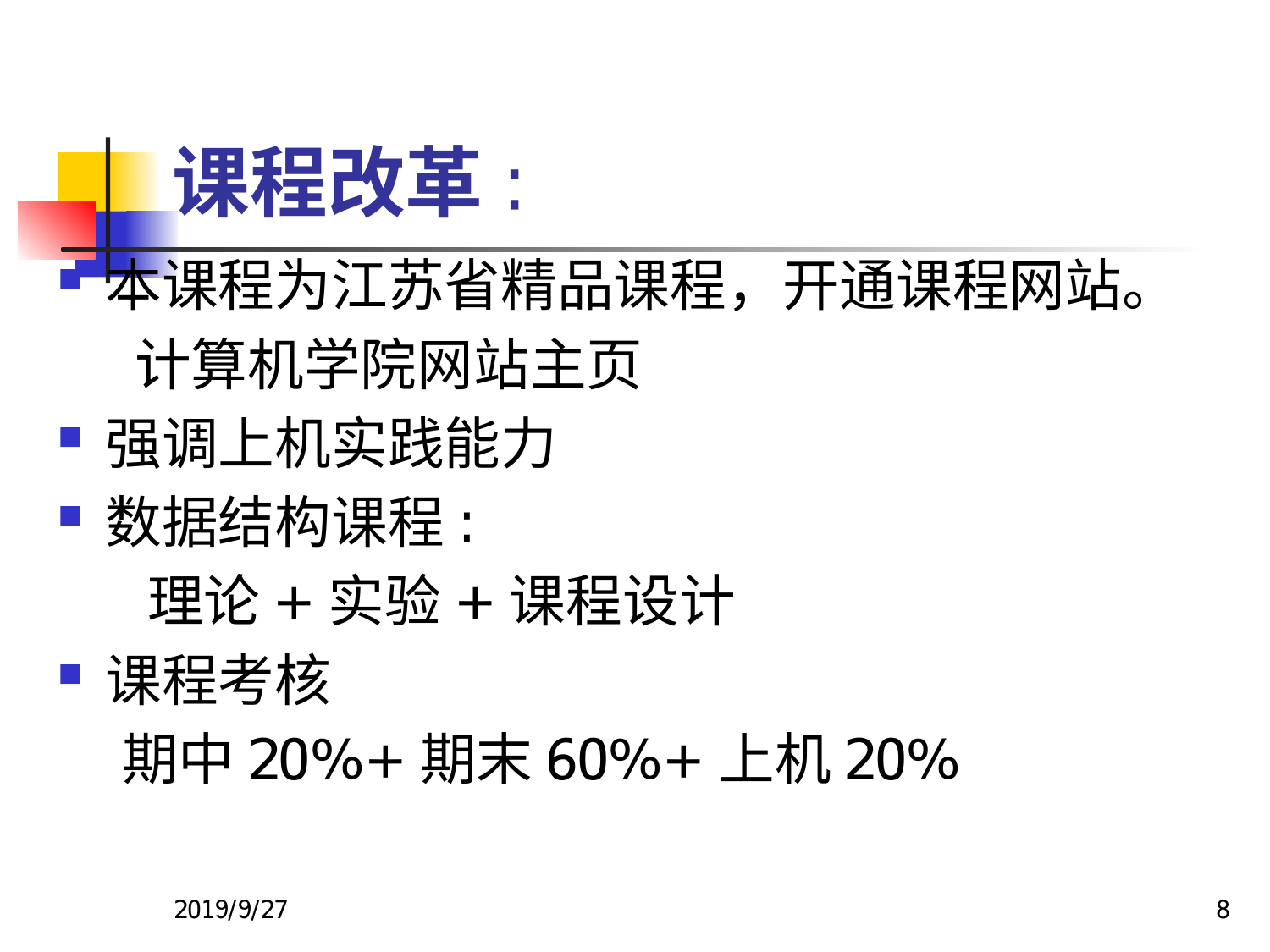

# 课程改革:
本课程为江苏省精品课程，开通课程网站。
     计算机学院网站主页
强调上机实践能力
数据结构课程:
      理论+实验+课程设计
课程考核
    期中20%+期末60%+上机20%
2019/9/27
8